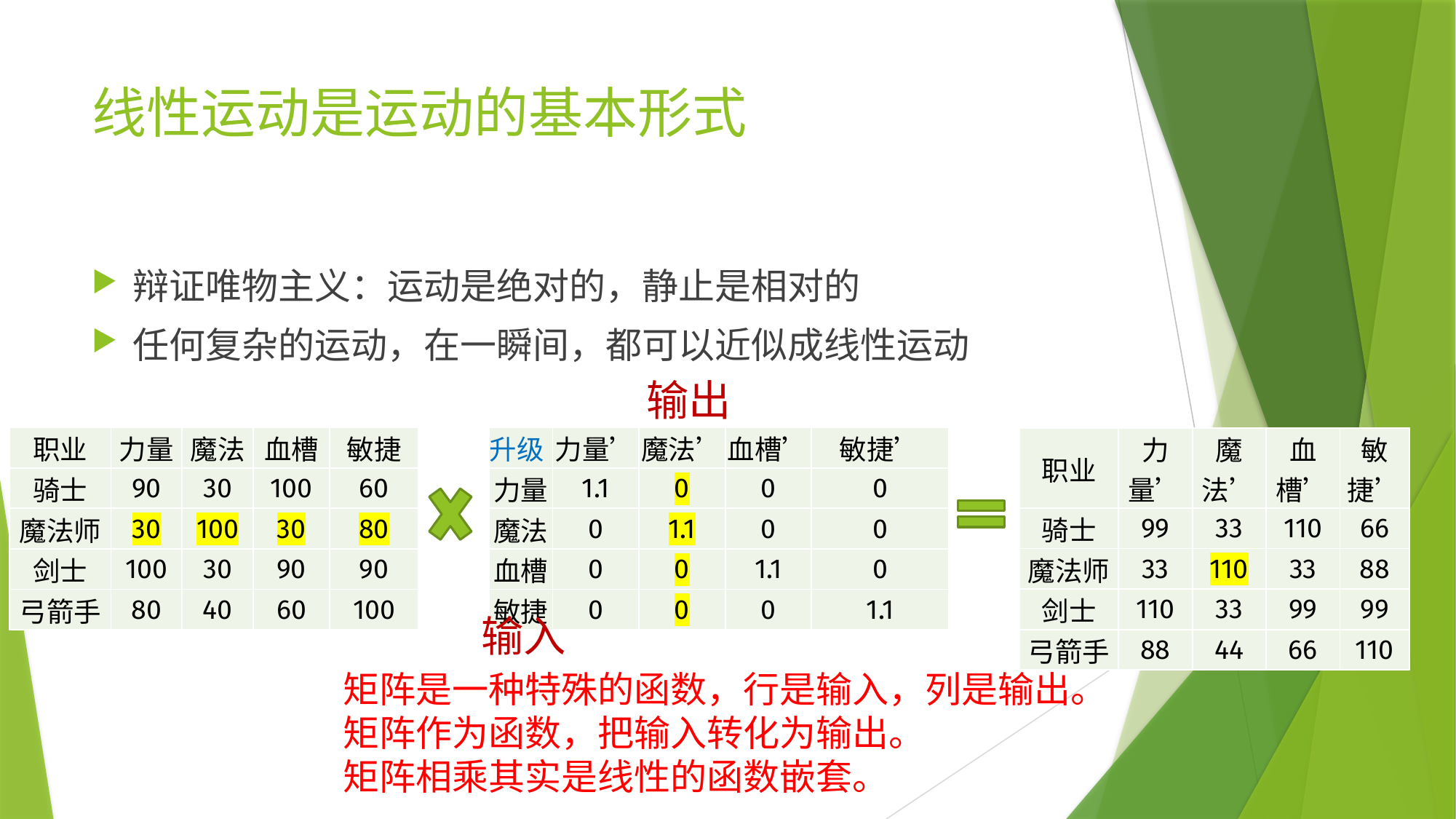

# 线性运动是运动的基本形式
辩证唯物主义：运动是绝对的，静止是相对的
任何复杂的运动，在一瞬间，都可以近似成线性运动
输出
| 职业 | 力量 | 魔法 | 血槽 | 敏捷 |
| --- | --- | --- | --- | --- |
| 骑士 | 90 | 30 | 100 | 60 |
| 魔法师 | 30 | 100 | 30 | 80 |
| 剑士 | 100 | 30 | 90 | 90 |
| 弓箭手 | 80 | 40 | 60 | 100 |
| 升级 | 力量’ | 魔法’ | 血槽’ | 敏捷’ |
| --- | --- | --- | --- | --- |
| 力量 | 1.1 | 0 | 0 | 0 |
| 魔法 | 0 | 1.1 | 0 | 0 |
| 血槽 | 0 | 0 | 1.1 | 0 |
| 敏捷 | 0 | 0 | 0 | 1.1 |
| 职业 | 力量’ | 魔法’ | 血槽’ | 敏捷’ |
| --- | --- | --- | --- | --- |
| 骑士 | 99 | 33 | 110 | 66 |
| 魔法师 | 33 | 110 | 33 | 88 |
| 剑士 | 110 | 33 | 99 | 99 |
| 弓箭手 | 88 | 44 | 66 | 110 |

输入
矩阵是一种特殊的函数，行是输入，列是输出。
矩阵作为函数，把输入转化为输出。
矩阵相乘其实是线性的函数嵌套。